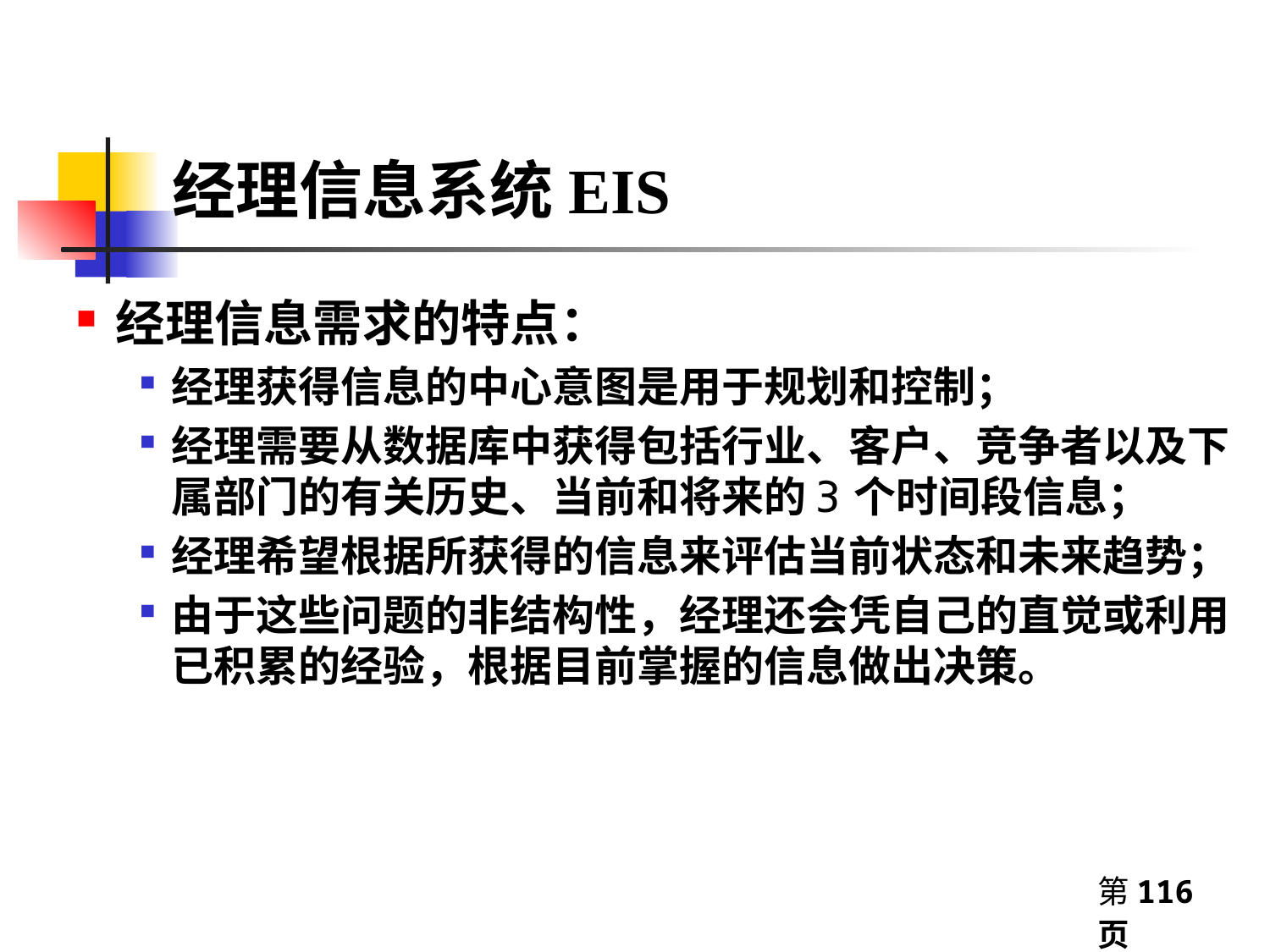

# 经理信息系统EIS
经理信息需求的特点：
经理获得信息的中心意图是用于规划和控制；
经理需要从数据库中获得包括行业、客户、竞争者以及下属部门的有关历史、当前和将来的3个时间段信息；
经理希望根据所获得的信息来评估当前状态和未来趋势；
由于这些问题的非结构性，经理还会凭自己的直觉或利用已积累的经验，根据目前掌握的信息做出决策。